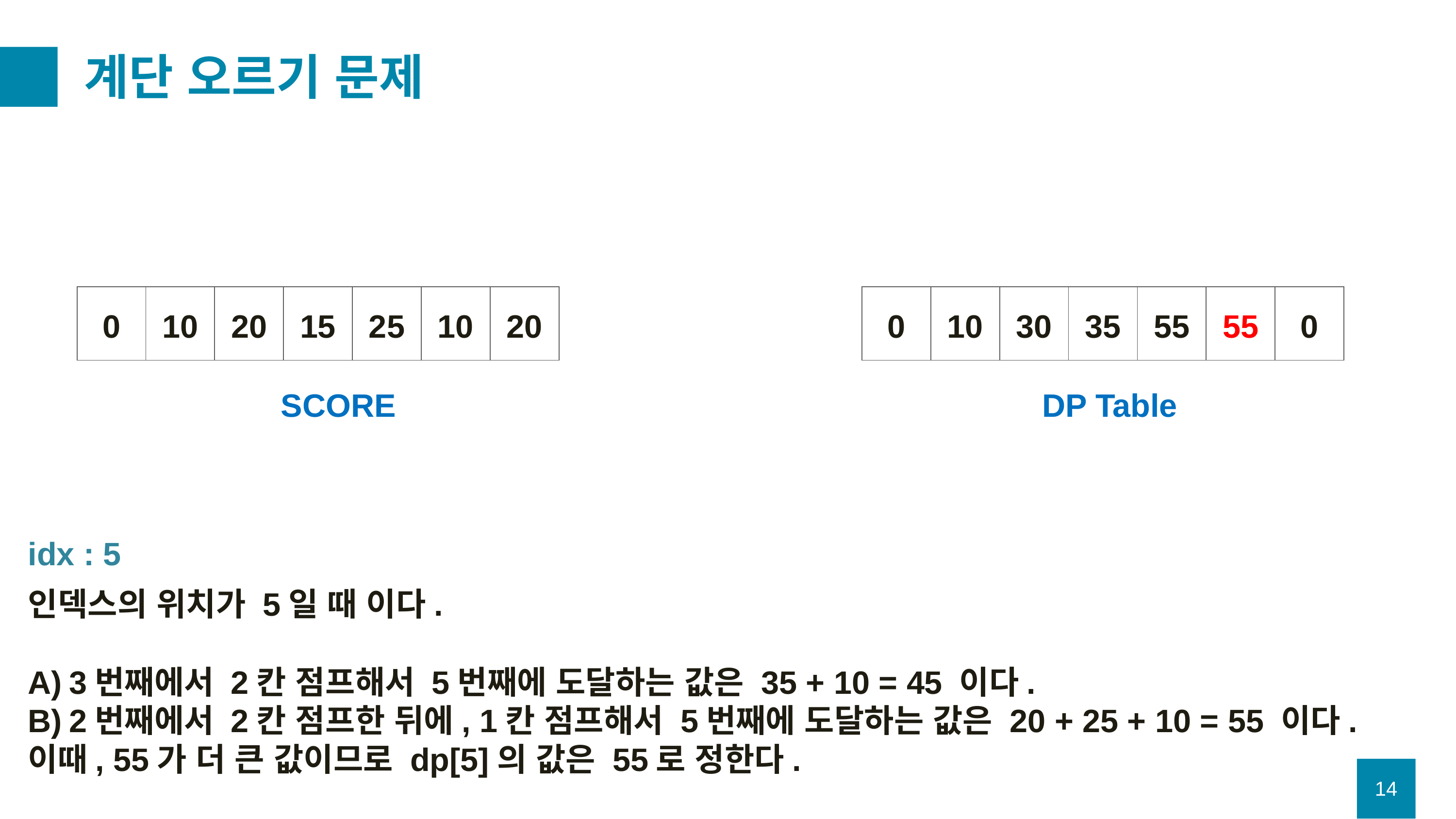

# 계단 오르기 문제
| 0 | 10 | 30 | 35 | 55 | 55 | 0 |
| --- | --- | --- | --- | --- | --- | --- |
| 0 | 10 | 20 | 15 | 25 | 10 | 20 |
| --- | --- | --- | --- | --- | --- | --- |
SCORE
DP Table
idx : 5
인덱스의 위치가 5일 때 이다.

3번째에서 2칸 점프해서 5번째에 도달하는 값은 35 + 10 = 45 이다.
2번째에서 2칸 점프한 뒤에, 1칸 점프해서 5번째에 도달하는 값은 20 + 25 + 10 = 55 이다.
이때, 55가 더 큰 값이므로 dp[5]의 값은 55로 정한다.
14